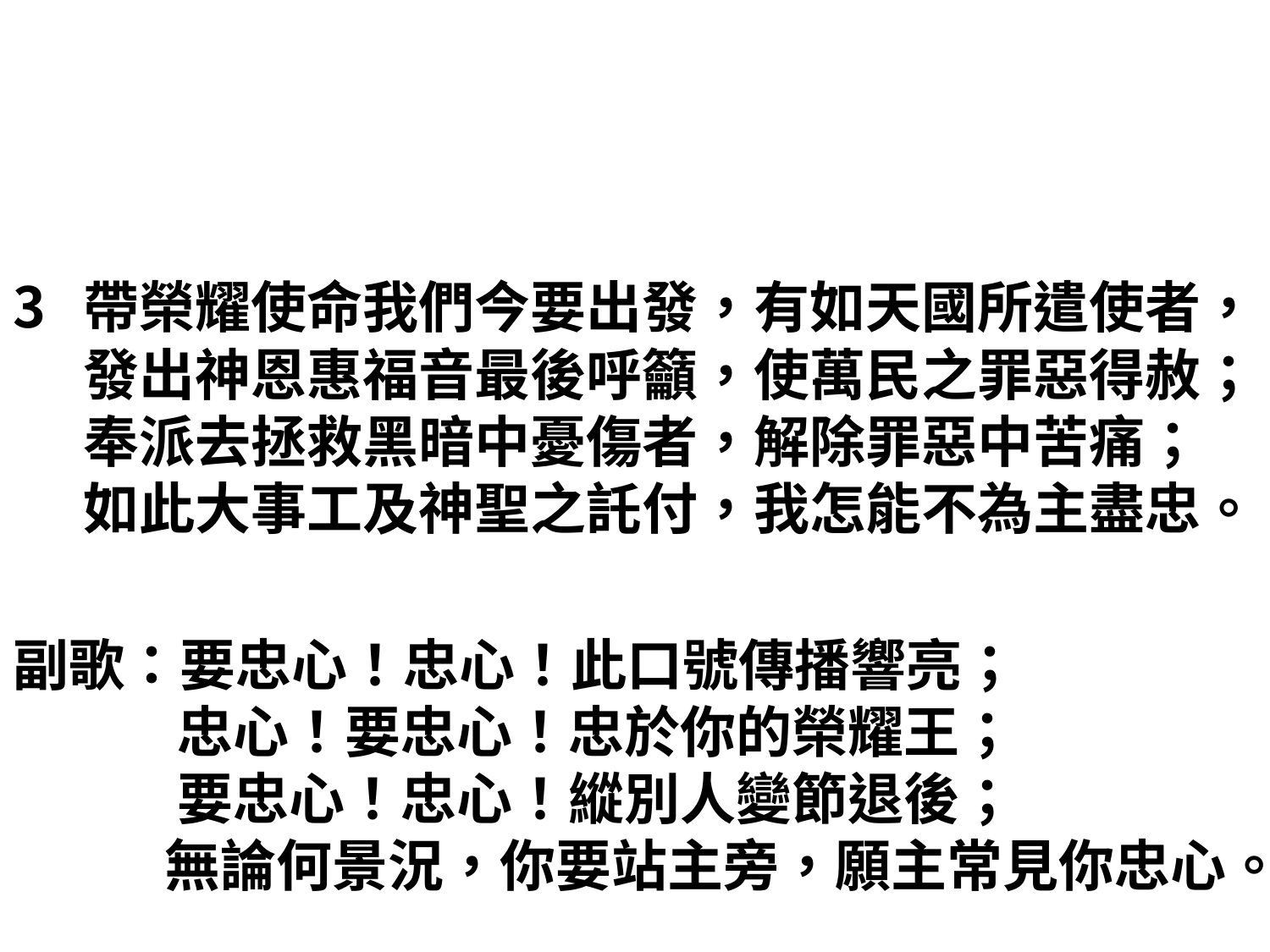

#
帶榮耀使命我們今要出發，有如天國所遣使者，
發出神恩惠福音最後呼籲，使萬民之罪惡得赦；
奉派去拯救黑暗中憂傷者，解除罪惡中苦痛；
如此大事工及神聖之託付，我怎能不為主盡忠。

副歌：要忠心！忠心！此口號傳播響亮；
　   忠心！要忠心！忠於你的榮耀王；
　   要忠心！忠心！縱別人變節退後；
　  無論何景況，你要站主旁，願主常見你忠心。